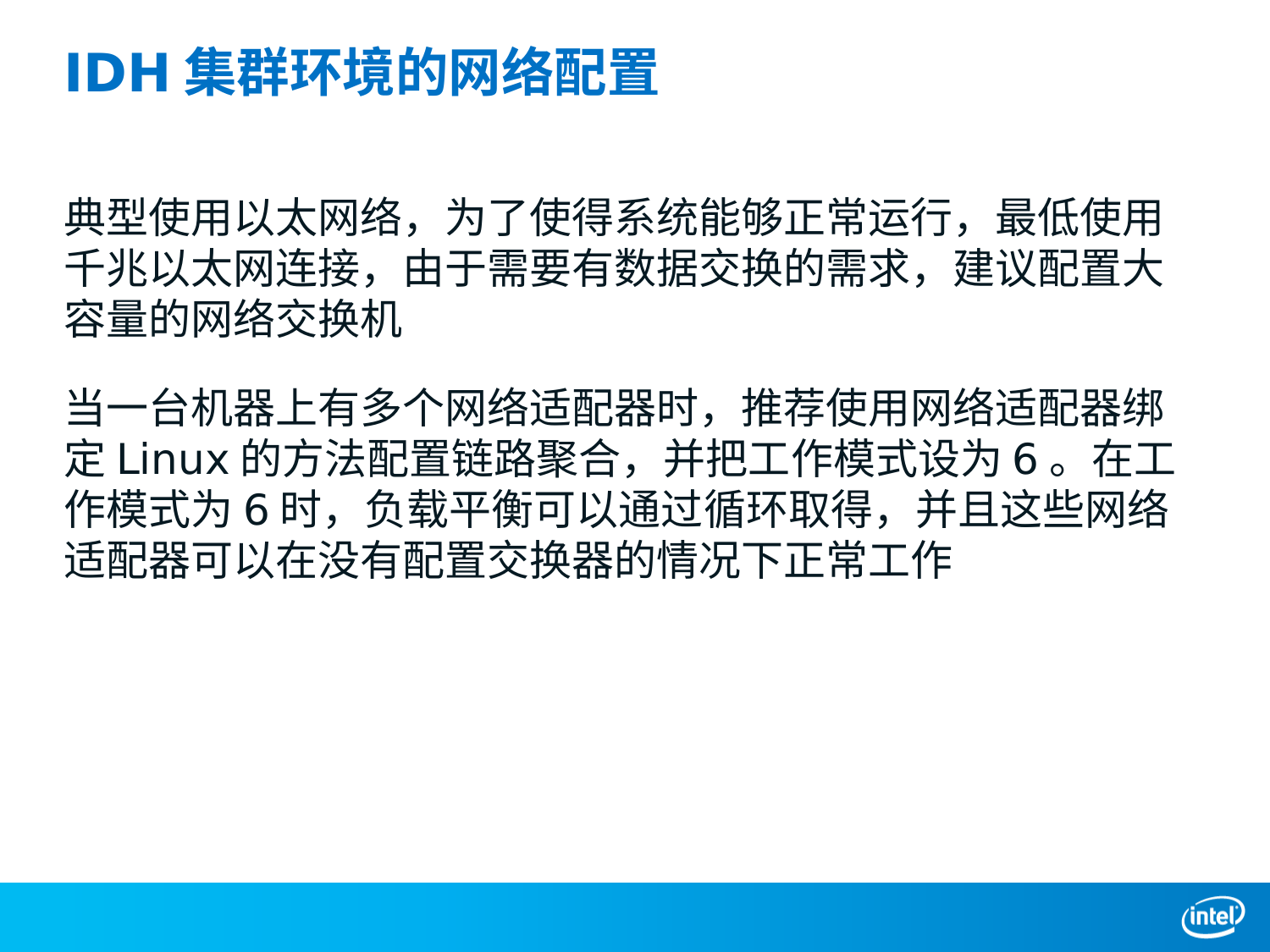

# IDH集群环境的网络配置
典型使用以太网络，为了使得系统能够正常运行，最低使用千兆以太网连接，由于需要有数据交换的需求，建议配置大容量的网络交换机
当一台机器上有多个网络适配器时，推荐使用网络适配器绑定Linux的方法配置链路聚合，并把工作模式设为6。在工作模式为6时，负载平衡可以通过循环取得，并且这些网络适配器可以在没有配置交换器的情况下正常工作